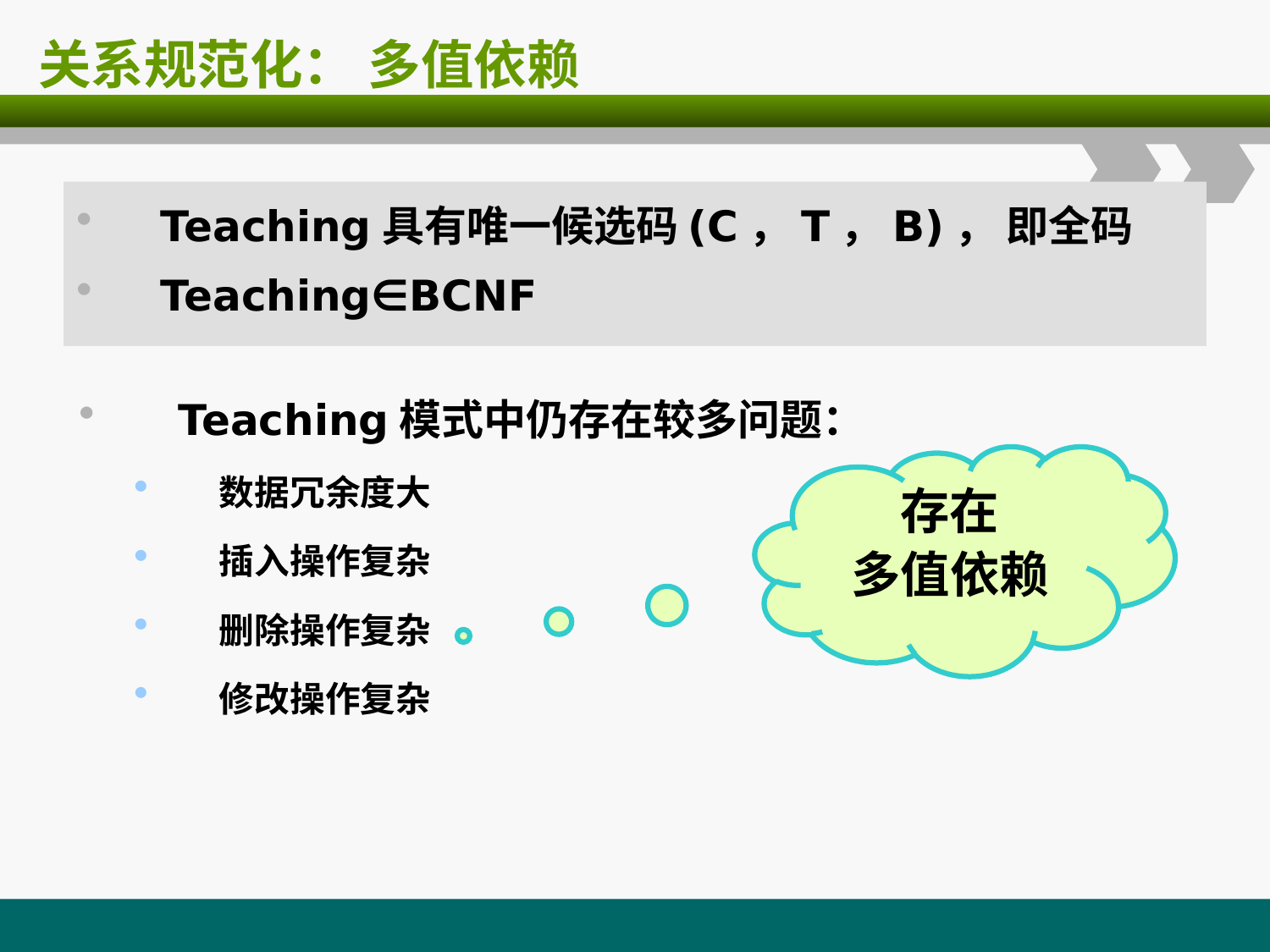

# 关系规范化： 多值依赖
Teaching具有唯一候选码(C，T，B)， 即全码
Teaching∈BCNF
 Teaching模式中仍存在较多问题：
数据冗余度大
插入操作复杂
删除操作复杂
修改操作复杂
存在
多值依赖